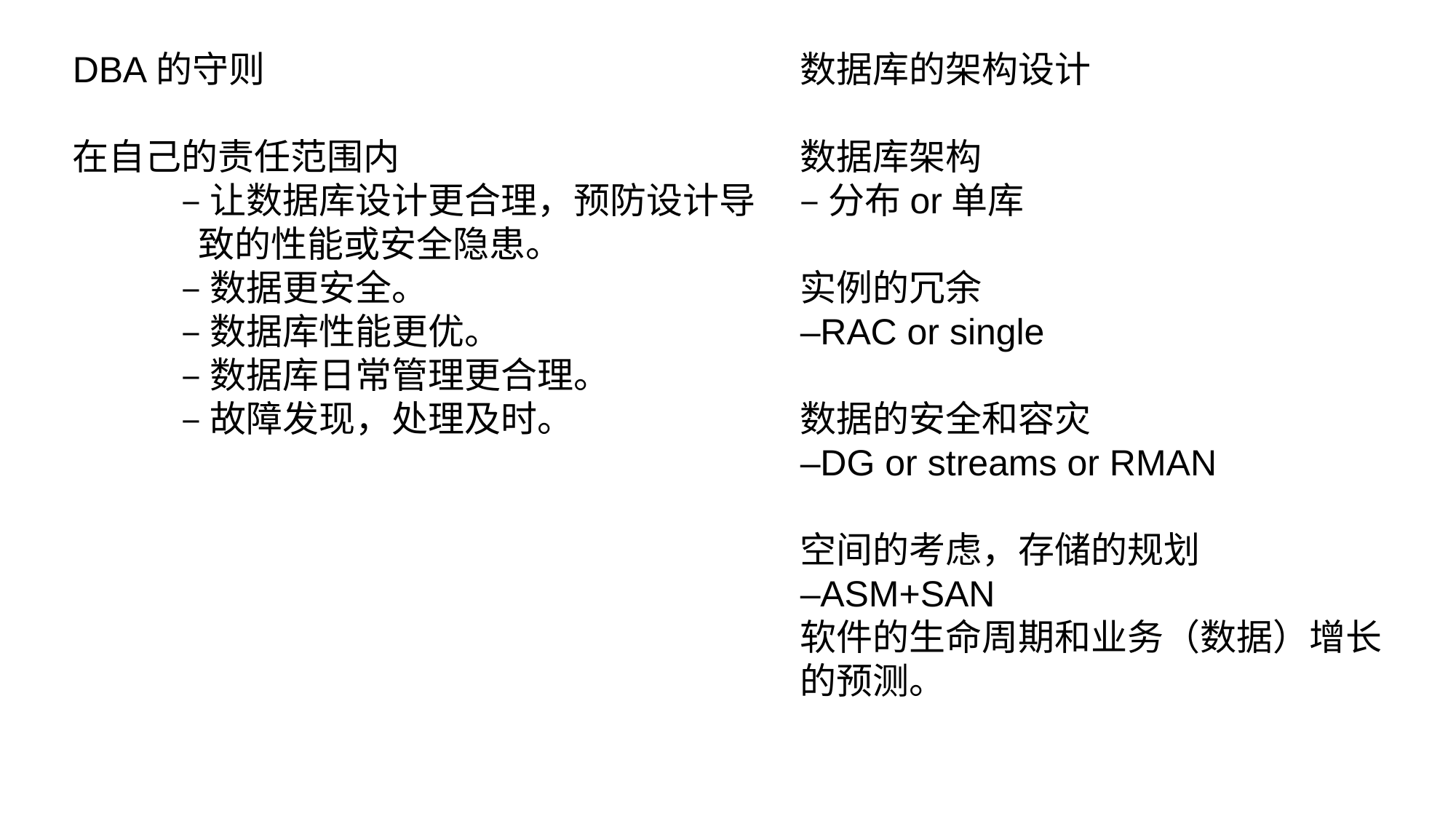

DBA的守则

在自己的责任范围内
	–让数据库设计更合理，预防设计导	  致的性能或安全隐患。
	–数据更安全。
	–数据库性能更优。
	–数据库日常管理更合理。
	–故障发现，处理及时。
数据库的架构设计

数据库架构
–分布or单库

实例的冗余
–RAC or single

数据的安全和容灾
–DG or streams or RMAN

空间的考虑，存储的规划
–ASM+SAN
软件的生命周期和业务（数据）增长的预测。